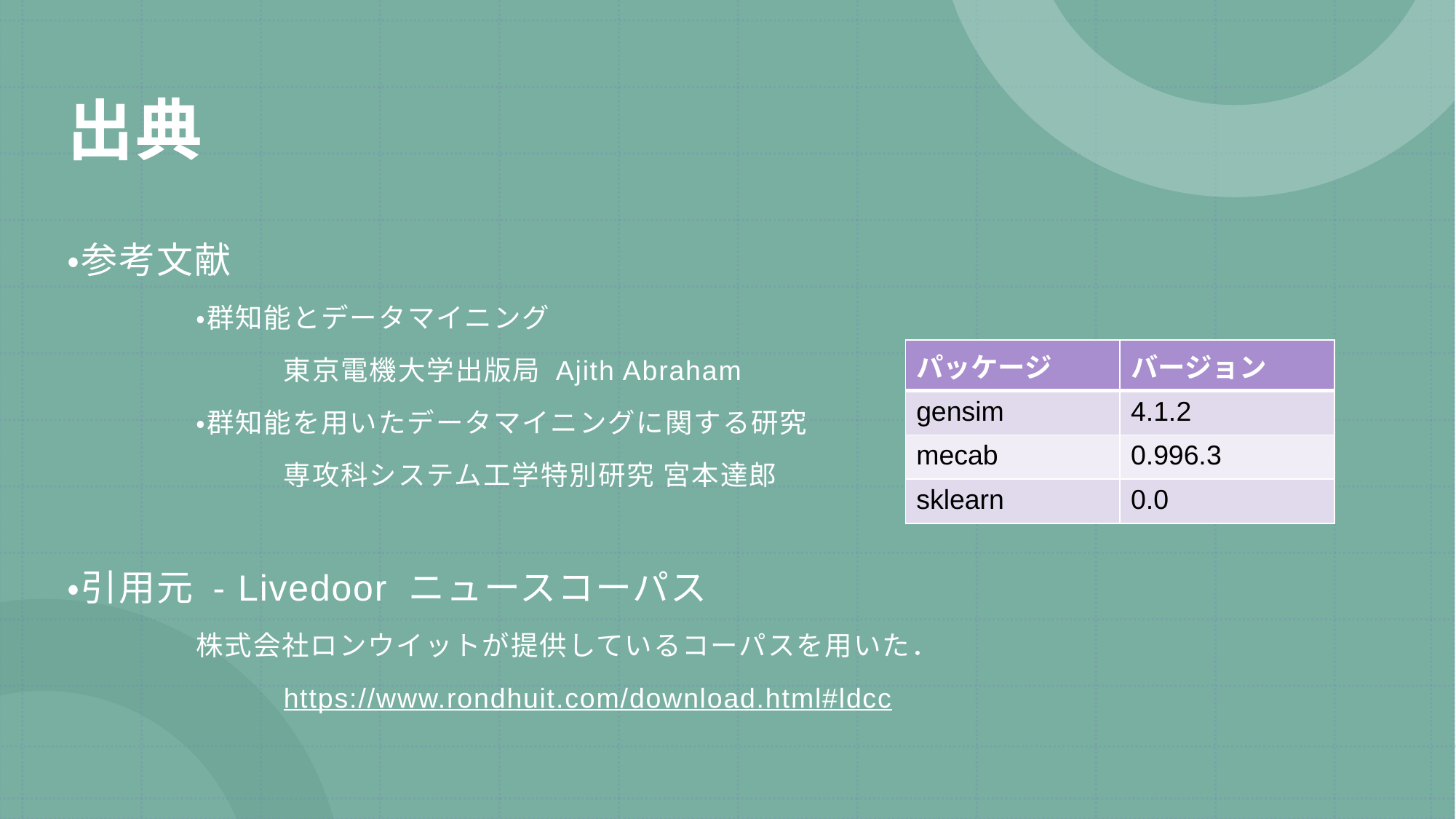

# 出典
・参考文献
・群知能とデータマイニング
	東京電機大学出版局 Ajith Abraham
・群知能を用いたデータマイニングに関する研究
	専攻科システム工学特別研究 宮本達郎

・引用元 - Livedoor ニュースコーパス
株式会社ロンウイットが提供しているコーパスを用いた．
	https://www.rondhuit.com/download.html#ldcc

| パッケージ | バージョン |
| --- | --- |
| gensim | 4.1.2 |
| mecab | 0.996.3 |
| sklearn | 0.0 |